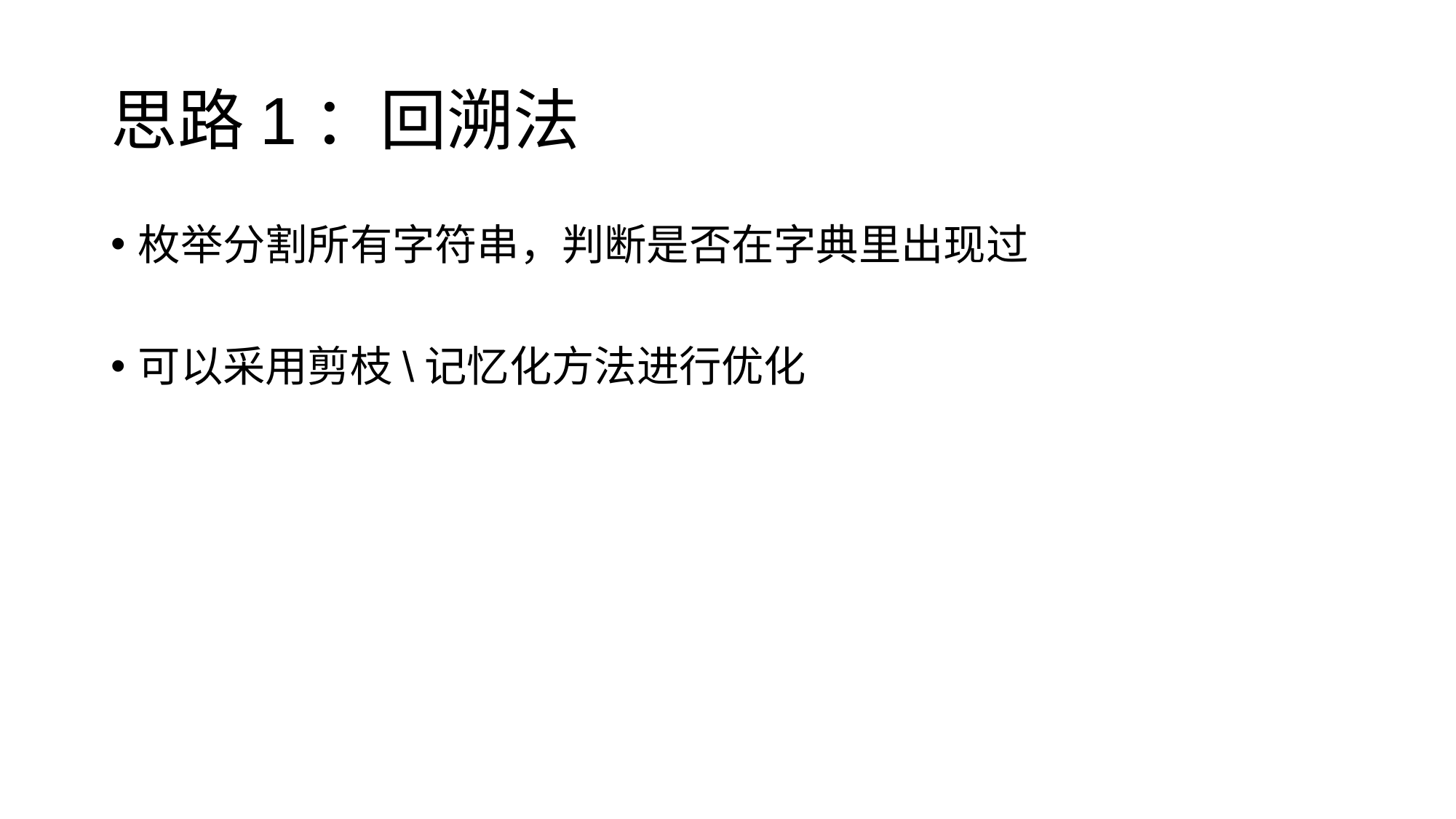

# 思路1：回溯法
枚举分割所有字符串，判断是否在字典里出现过

可以采用剪枝\记忆化方法进行优化